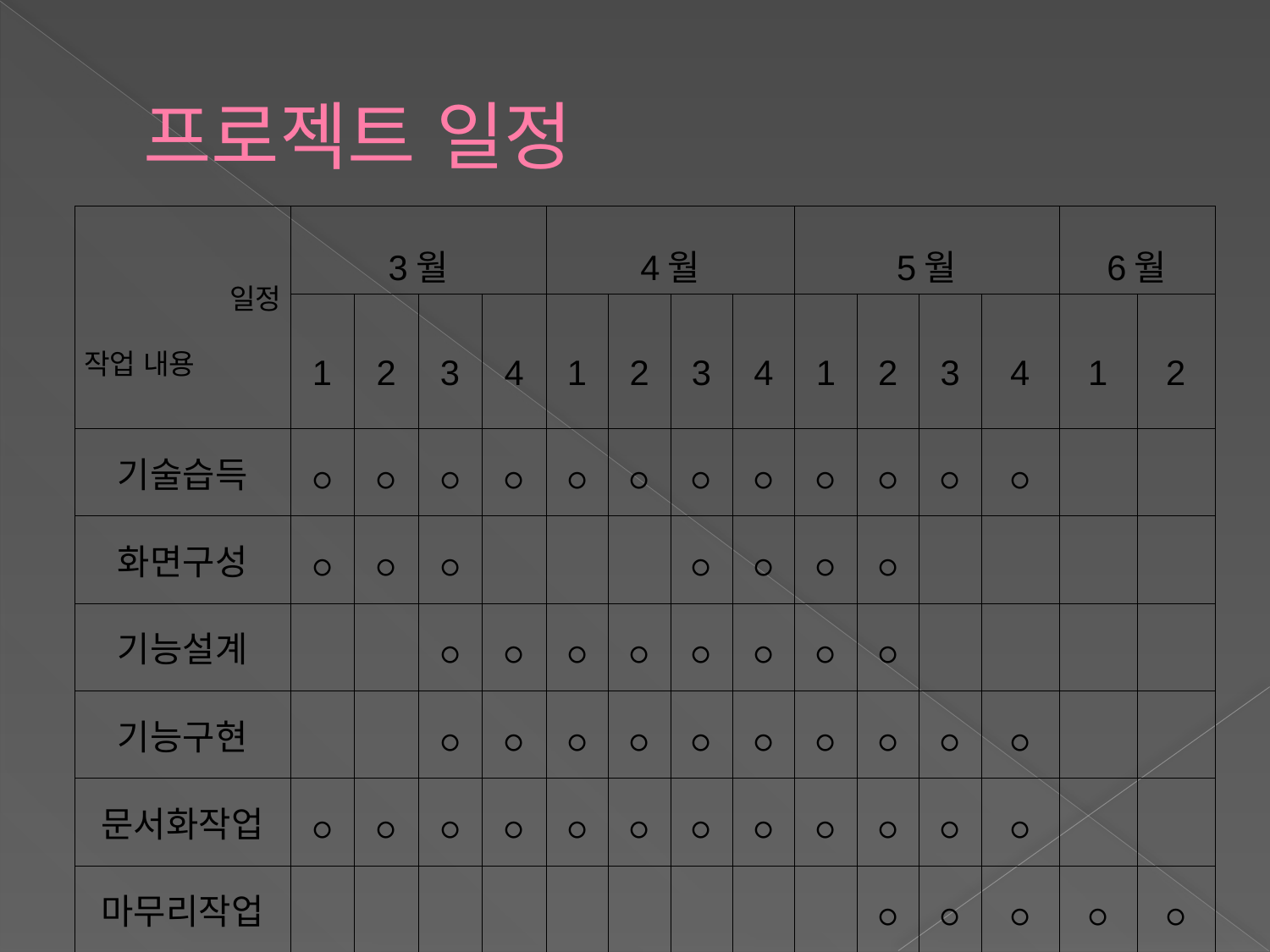

# 프로젝트 일정
| 일정 작업 내용 | 3월 |  |  |  | 4월 |  |  |  | 5월 |  |  |  | 6월 |  |
| --- | --- | --- | --- | --- | --- | --- | --- | --- | --- | --- | --- | --- | --- | --- |
|  | 1 | 2 | 3 | 4 | 1 | 2 | 3 | 4 | 1 | 2 | 3 | 4 | 1 | 2 |
| 기술습득 | ○ | ○ | ○ | ○ | ○ | ○ | ○ | ○ | ○ | ○ | ○ | ○ |  |  |
| 화면구성 | ○ | ○ | ○ |  |  |  | ○ | ○ | ○ | ○ |  |  |  |  |
| 기능설계 |  |  | ○ | ○ | ○ | ○ | ○ | ○ | ○ | ○ |  |  |  |  |
| 기능구현 |  |  | ○ | ○ | ○ | ○ | ○ | ○ | ○ | ○ | ○ | ○ |  |  |
| 문서화작업 | ○ | ○ | ○ | ○ | ○ | ○ | ○ | ○ | ○ | ○ | ○ | ○ |  |  |
| 마무리작업 |  |  |  |  |  |  |  |  |  | ○ | ○ | ○ | ○ | ○ |